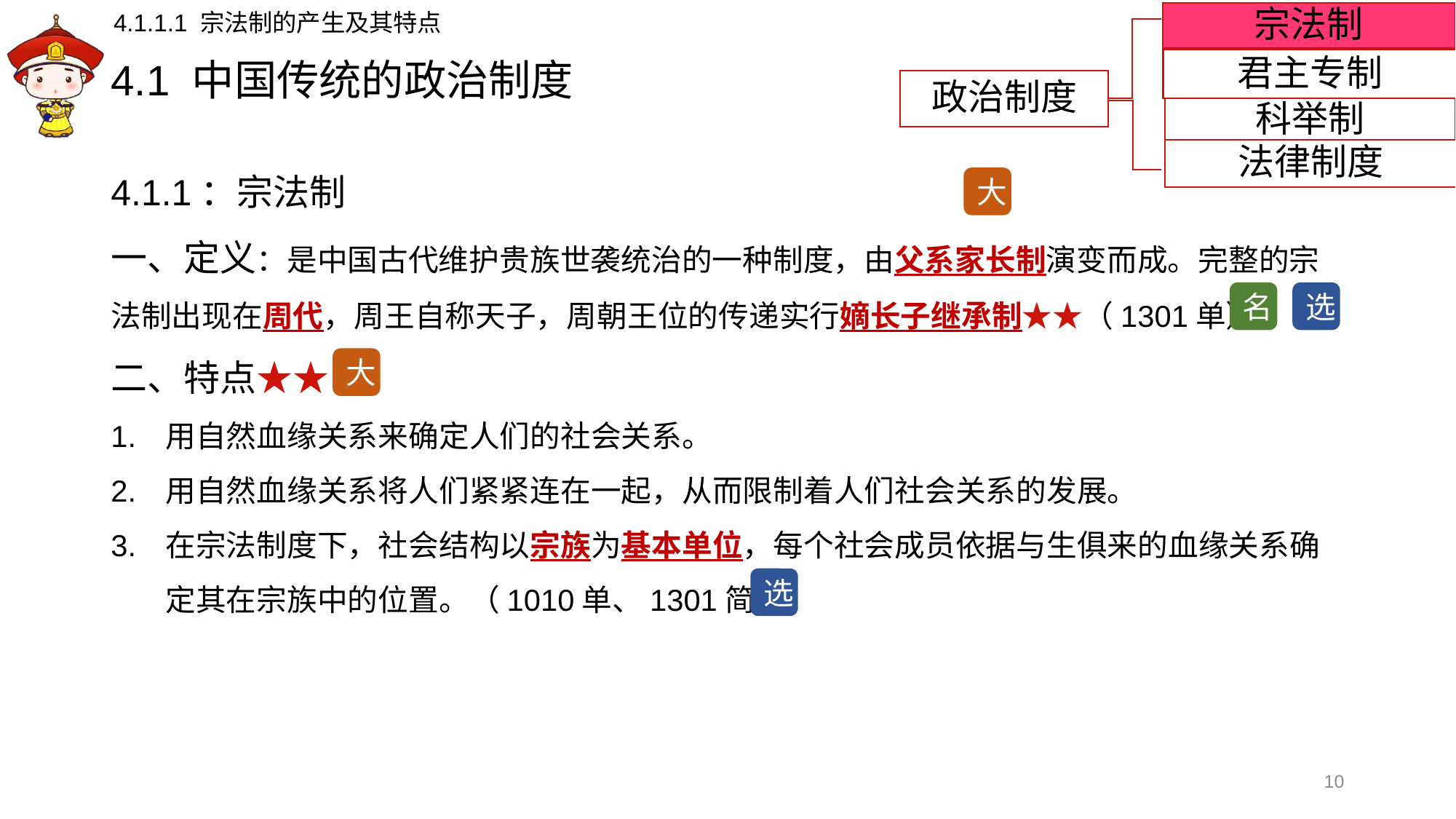

4.1.1.1 宗法制的产生及其特点
宗法制

# 4.1 中国传统的政治制度
君主专制
政治制度
科举制

法律制度
4.1.1：宗法制
一、定义：是中国古代维护贵族世袭统治的一种制度，由父系家长制演变而成。完整的宗法制出现在周代，周王自称天子，周朝王位的传递实行嫡长子继承制★★（1301单）
二、特点★★：
用自然血缘关系来确定人们的社会关系。
用自然血缘关系将人们紧紧连在一起，从而限制着人们社会关系的发展。
在宗法制度下，社会结构以宗族为基本单位，每个社会成员依据与生俱来的血缘关系确定其在宗族中的位置。（1010单、1301简）
大
名
选
大
选
10